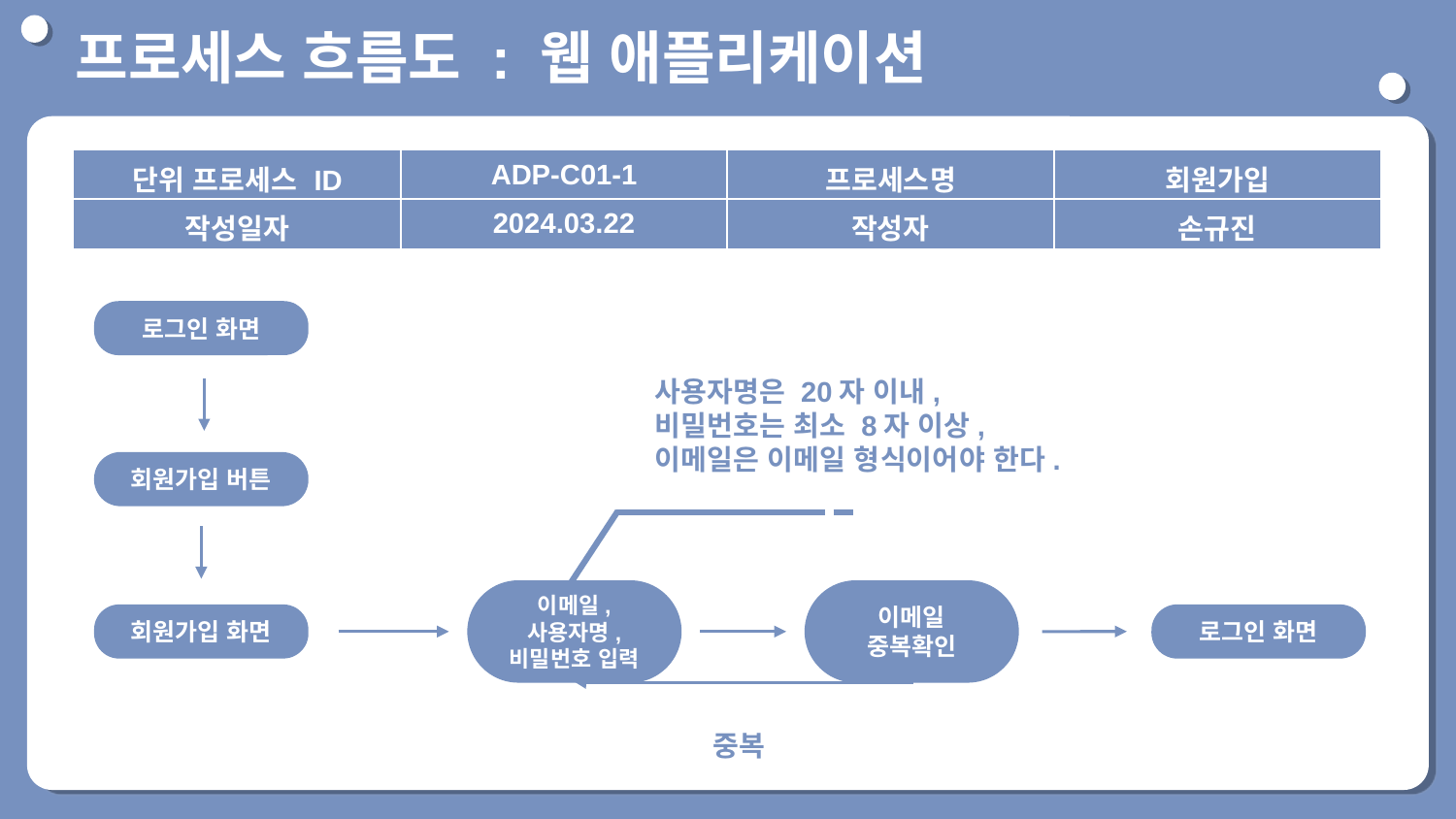

프로세스 흐름도 : 웹 애플리케이션

단위 프로세스 ID
| 단위 프로세스 ID | ADP-C01-1 | 프로세스명 | 회원가입 |
| --- | --- | --- | --- |
| 작성일자 | 2024.03.22 | 작성자 | 손규진 |
로그인 화면
사용자명은 20자 이내,
비밀번호는 최소 8자 이상,
이메일은 이메일 형식이어야 한다.
회원가입 버튼
이메일, 사용자명, 비밀번호 입력
이메일
중복확인
회원가입 화면
로그인 화면
중복